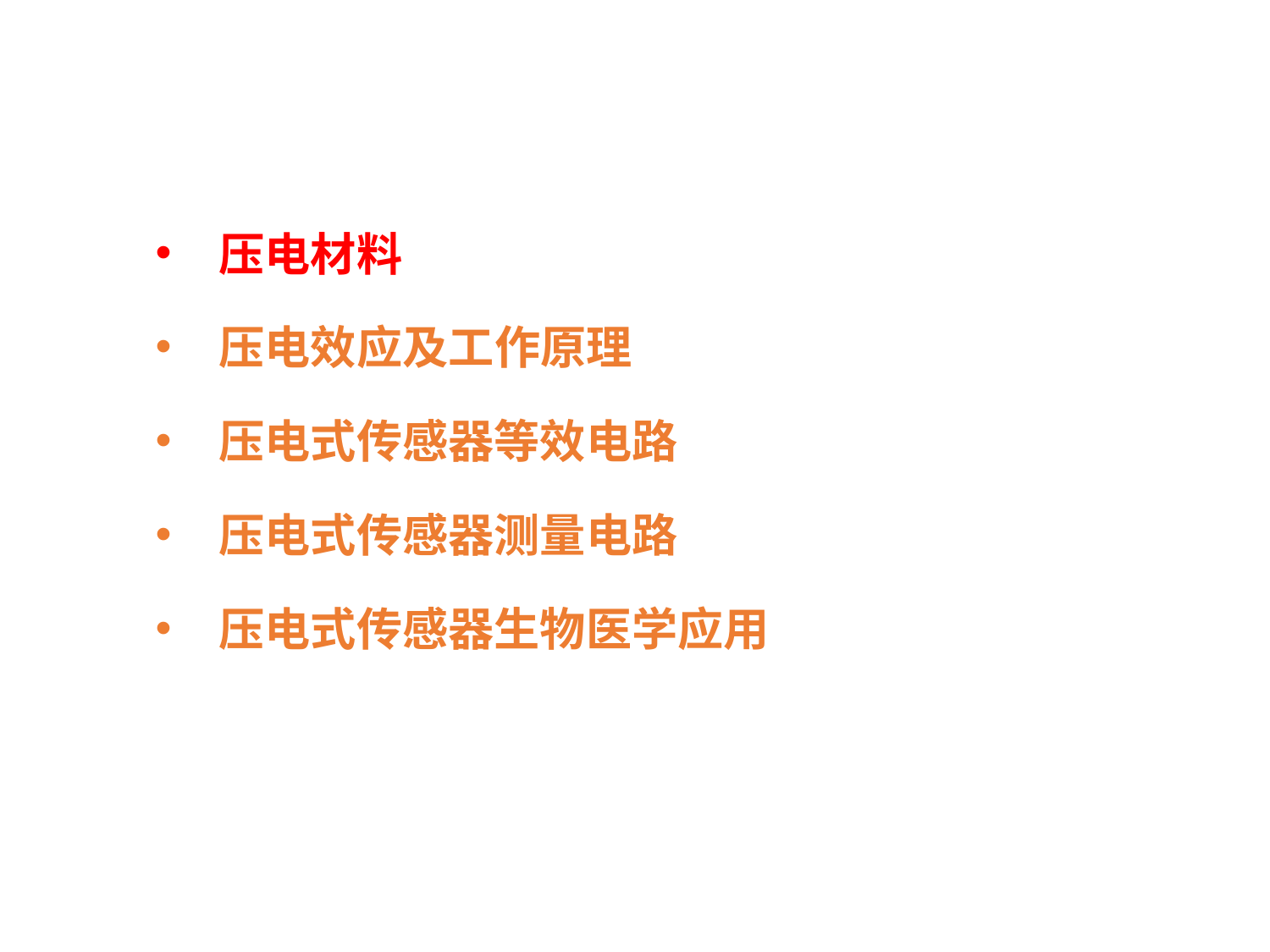

压电材料
压电效应及工作原理
压电式传感器等效电路
压电式传感器测量电路
压电式传感器生物医学应用